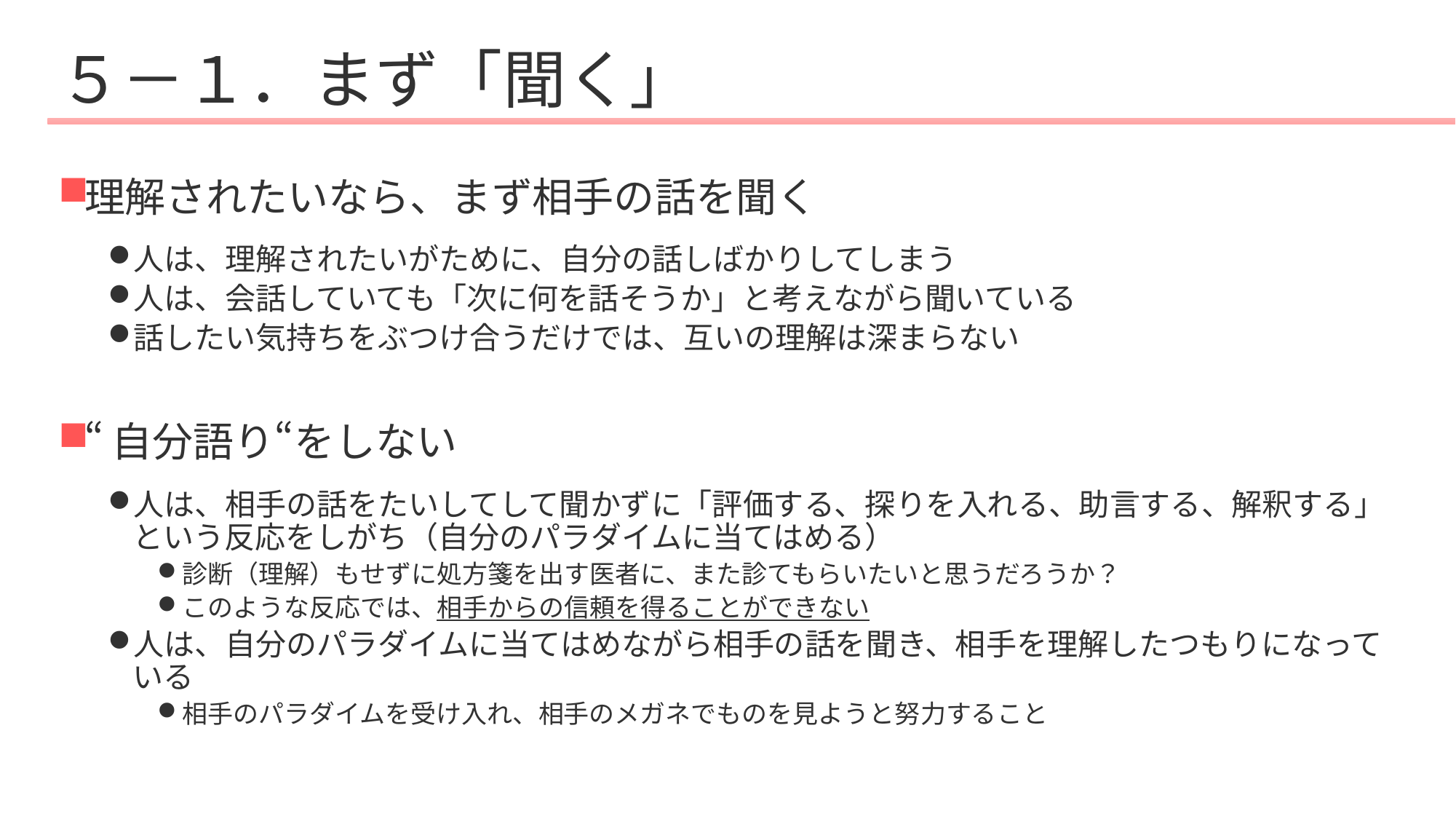

# ５－１．まず「聞く」
理解されたいなら、まず相手の話を聞く
人は、理解されたいがために、自分の話しばかりしてしまう
人は、会話していても「次に何を話そうか」と考えながら聞いている
話したい気持ちをぶつけ合うだけでは、互いの理解は深まらない
“自分語り“をしない
人は、相手の話をたいしてして聞かずに「評価する、探りを入れる、助言する、解釈する」という反応をしがち（自分のパラダイムに当てはめる）
診断（理解）もせずに処方箋を出す医者に、また診てもらいたいと思うだろうか？
このような反応では、相手からの信頼を得ることができない
人は、自分のパラダイムに当てはめながら相手の話を聞き、相手を理解したつもりになっている
相手のパラダイムを受け入れ、相手のメガネでものを見ようと努力すること
48